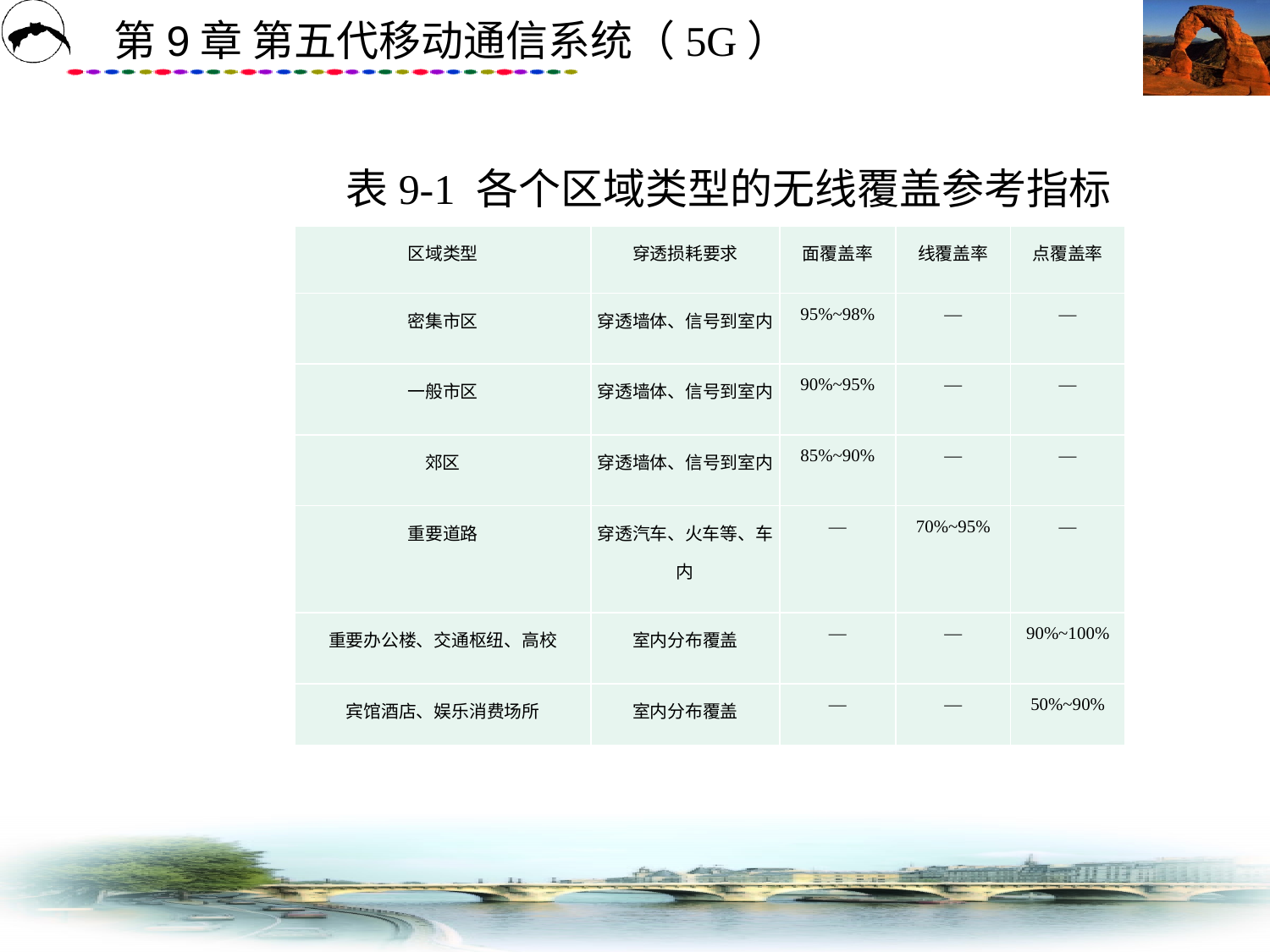

# 表9-1 各个区域类型的无线覆盖参考指标
| 区域类型 | 穿透损耗要求 | 面覆盖率 | 线覆盖率 | 点覆盖率 |
| --- | --- | --- | --- | --- |
| 密集市区 | 穿透墙体、信号到室内 | 95%~98% | — | — |
| 一般市区 | 穿透墙体、信号到室内 | 90%~95% | — | — |
| 郊区 | 穿透墙体、信号到室内 | 85%~90% | — | — |
| 重要道路 | 穿透汽车、火车等、车内 | — | 70%~95% | — |
| 重要办公楼、交通枢纽、高校 | 室内分布覆盖 | — | — | 90%~100% |
| 宾馆酒店、娱乐消费场所 | 室内分布覆盖 | — | — | 50%~90% |